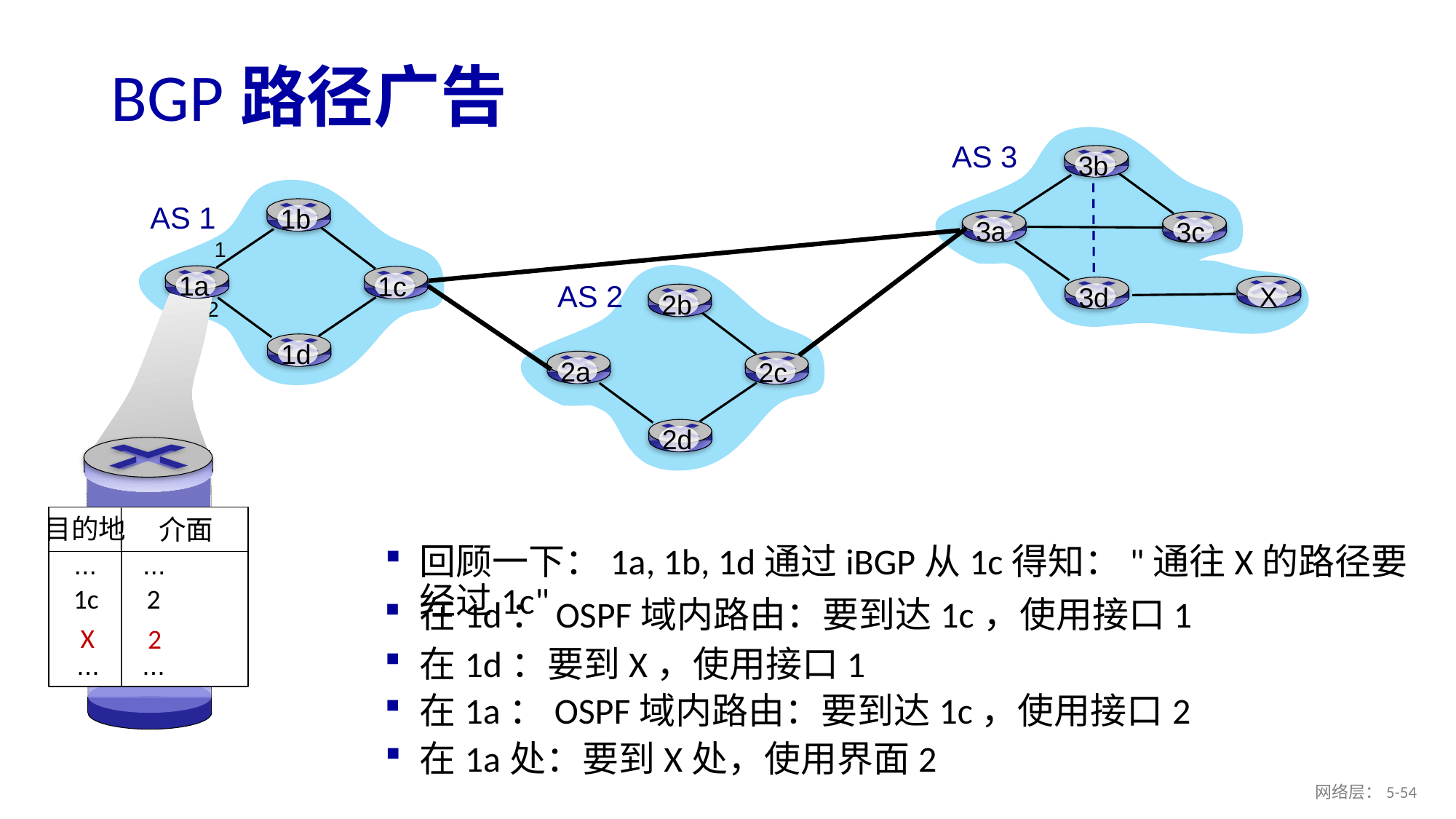

# BGP路径广告

AS 3
3b

3a

3c

3d

1b

1a

1c

1d

AS 1

2b

2a

2c

2d

AS 2

  X

1
2

目的地
介面

...
...
2
1c

...
...

回顾一下：1a, 1b, 1d通过iBGP从1c得知："通往X的路径要经过1c"
在1d：OSPF域内路由：要到达1c，使用接口1
X
2
在1d：要到X，使用接口1
在1a：OSPF域内路由：要到达1c，使用接口2
在1a处：要到X处，使用界面2
网络层：5-54